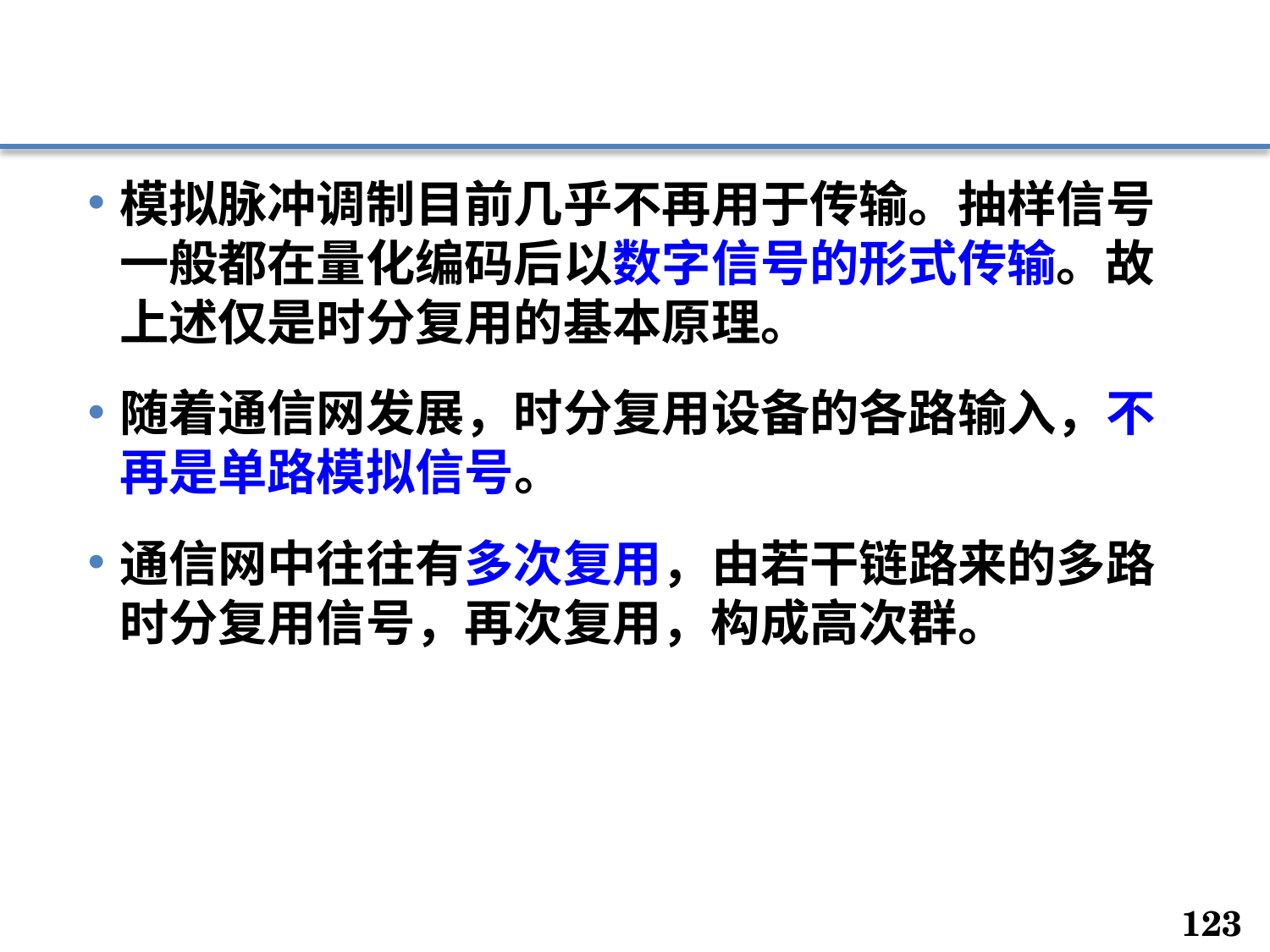

#
模拟脉冲调制目前几乎不再用于传输。抽样信号一般都在量化编码后以数字信号的形式传输。故上述仅是时分复用的基本原理。
随着通信网发展，时分复用设备的各路输入，不再是单路模拟信号。
通信网中往往有多次复用，由若干链路来的多路时分复用信号，再次复用，构成高次群。

123